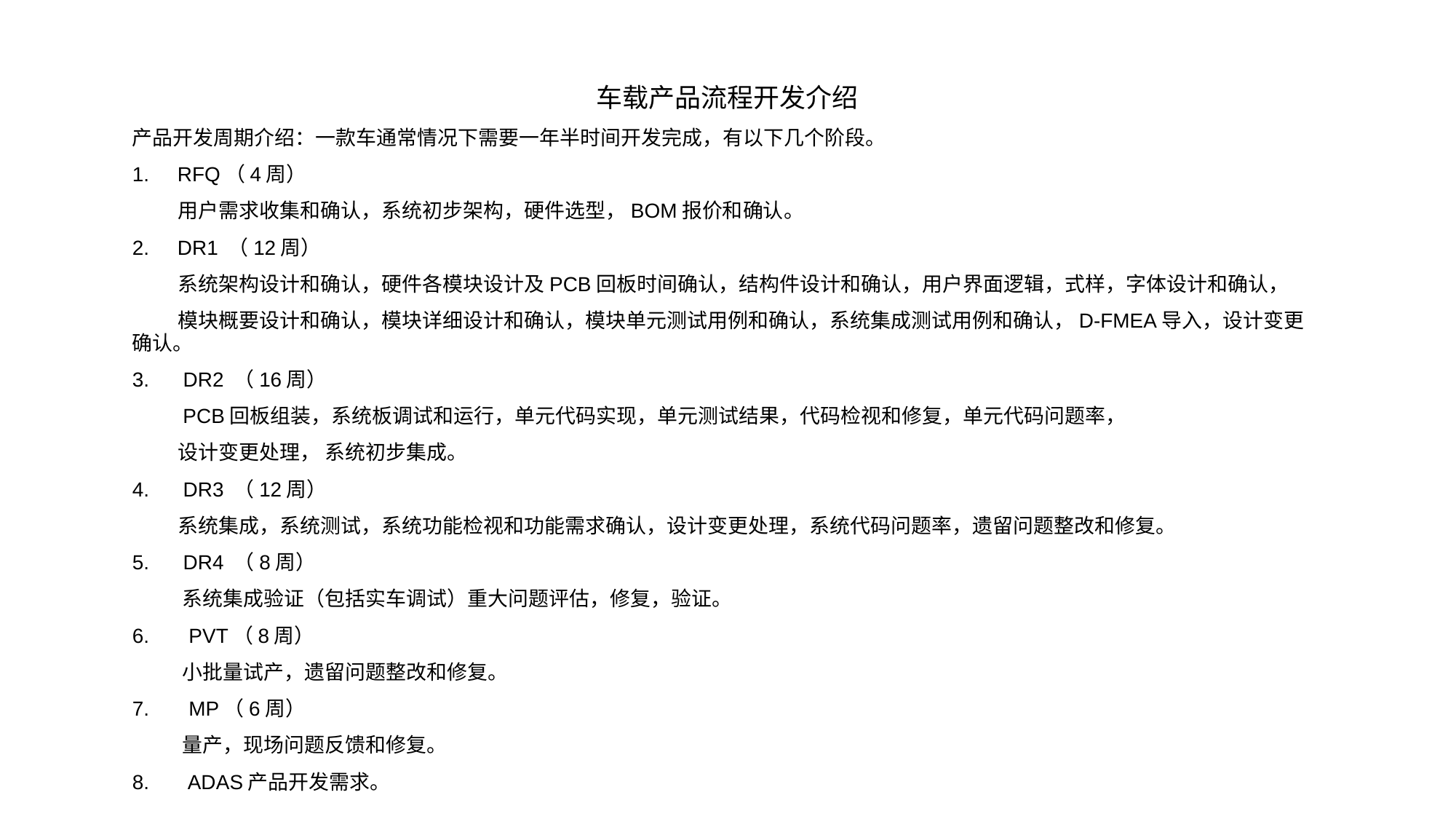

车载产品流程开发介绍
产品开发周期介绍：一款车通常情况下需要一年半时间开发完成，有以下几个阶段。
1.     RFQ（4周）
         用户需求收集和确认，系统初步架构，硬件选型，BOM报价和确认。
2.     DR1 （12周）
         系统架构设计和确认，硬件各模块设计及PCB回板时间确认，结构件设计和确认，用户界面逻辑，式样，字体设计和确认，
         模块概要设计和确认，模块详细设计和确认，模块单元测试用例和确认，系统集成测试用例和确认，D-FMEA导入，设计变更确认。
3.      DR2 （16周）
         PCB回板组装，系统板调试和运行，单元代码实现，单元测试结果，代码检视和修复，单元代码问题率，
         设计变更处理， 系统初步集成。
4.      DR3 （12周）
         系统集成，系统测试，系统功能检视和功能需求确认，设计变更处理，系统代码问题率，遗留问题整改和修复。
5.      DR4 （8周）
          系统集成验证（包括实车调试）重大问题评估，修复，验证。
6.       PVT（8周）
          小批量试产，遗留问题整改和修复。
7.       MP（6周）
          量产，现场问题反馈和修复。
8.       ADAS产品开发需求。